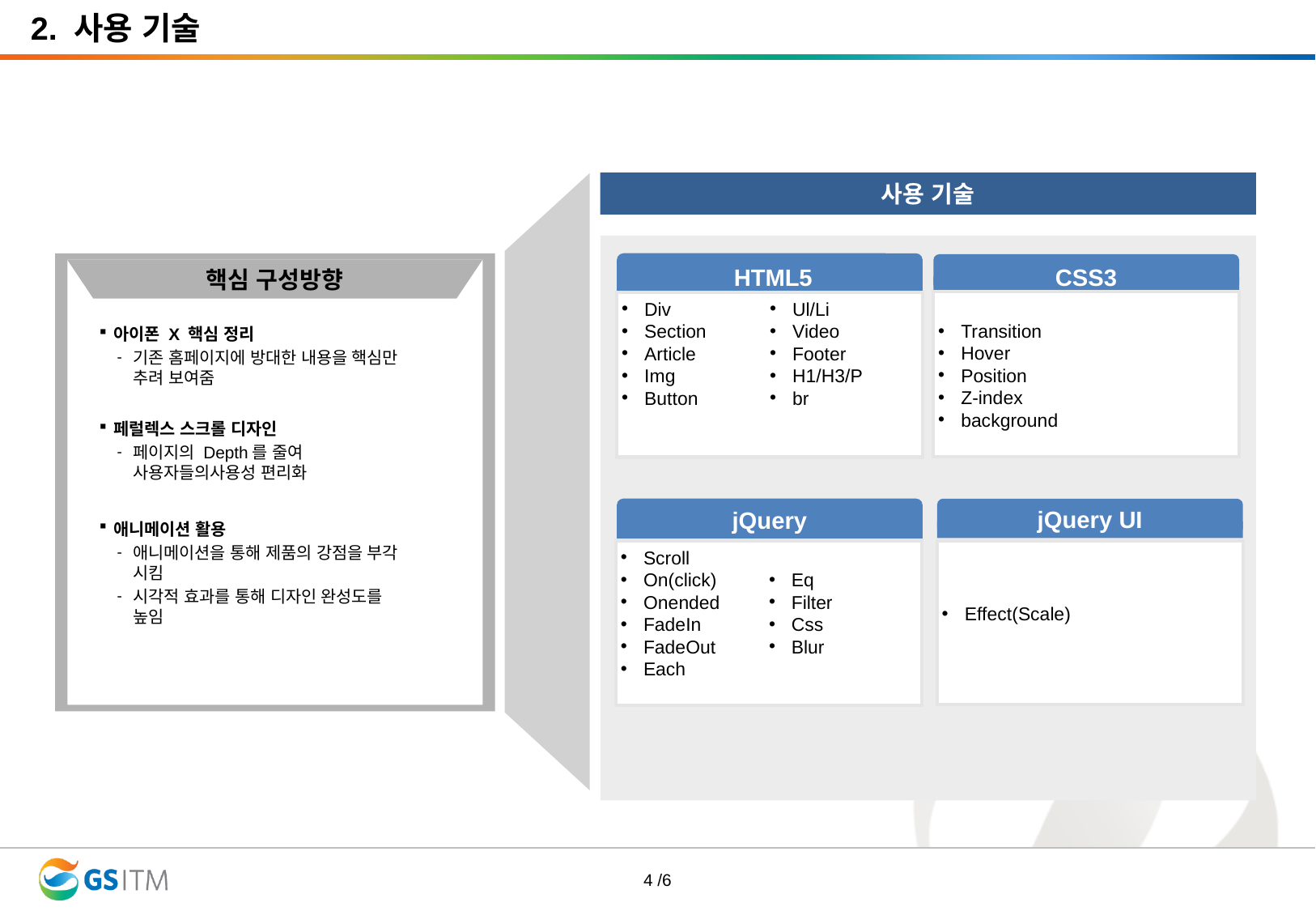

2. 사용 기술
사용 기술

HTML5

CSS3
핵심 구성방향
Transition
Hover
Position
Z-index
background
Div
Section
Article
Img
Button

Ul/Li
Video
Footer
H1/H3/P
br
아이폰 X 핵심 정리
기존 홈페이지에 방대한 내용을 핵심만 추려 보여줌
페럴렉스 스크롤 디자인
페이지의 Depth를 줄여 사용자들의사용성 편리화

jQuery UI
jQuery
애니메이션 활용
애니메이션을 통해 제품의 강점을 부각 시킴
시각적 효과를 통해 디자인 완성도를 높임
Scroll
On(click)
Onended
FadeIn
FadeOut
Each

Eq
Filter
Css
Blur

Effect(Scale)